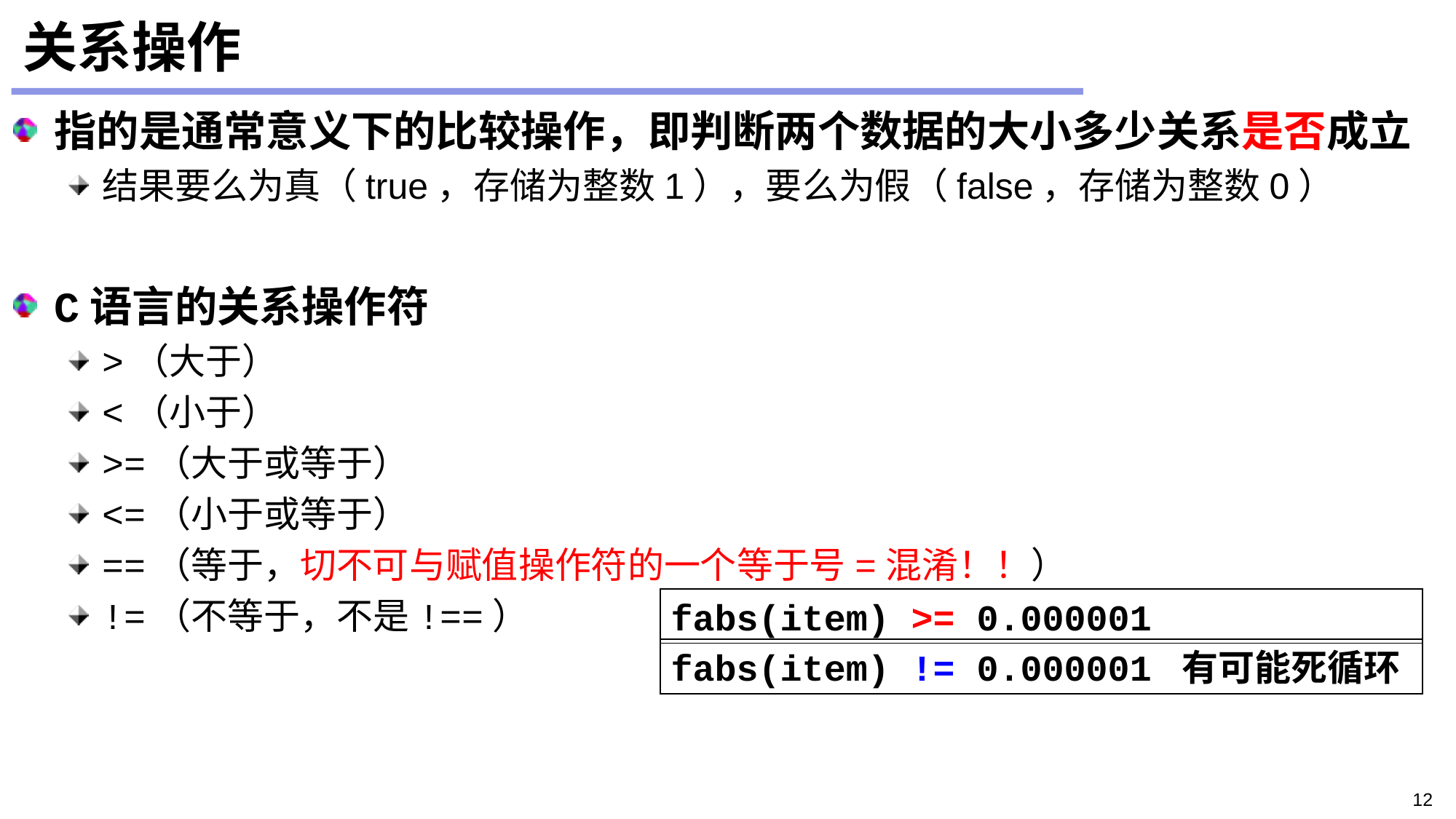

# 关系操作
指的是通常意义下的比较操作，即判断两个数据的大小多少关系是否成立
结果要么为真（true，存储为整数1），要么为假（false，存储为整数0）

C语言的关系操作符
>（大于）
<（小于）
>=（大于或等于）
<=（小于或等于）
==（等于，切不可与赋值操作符的一个等于号=混淆！！）
!=（不等于，不是!==）
fabs(item) >= 0.000001
fabs(item) != 0.000001 有可能死循环
12